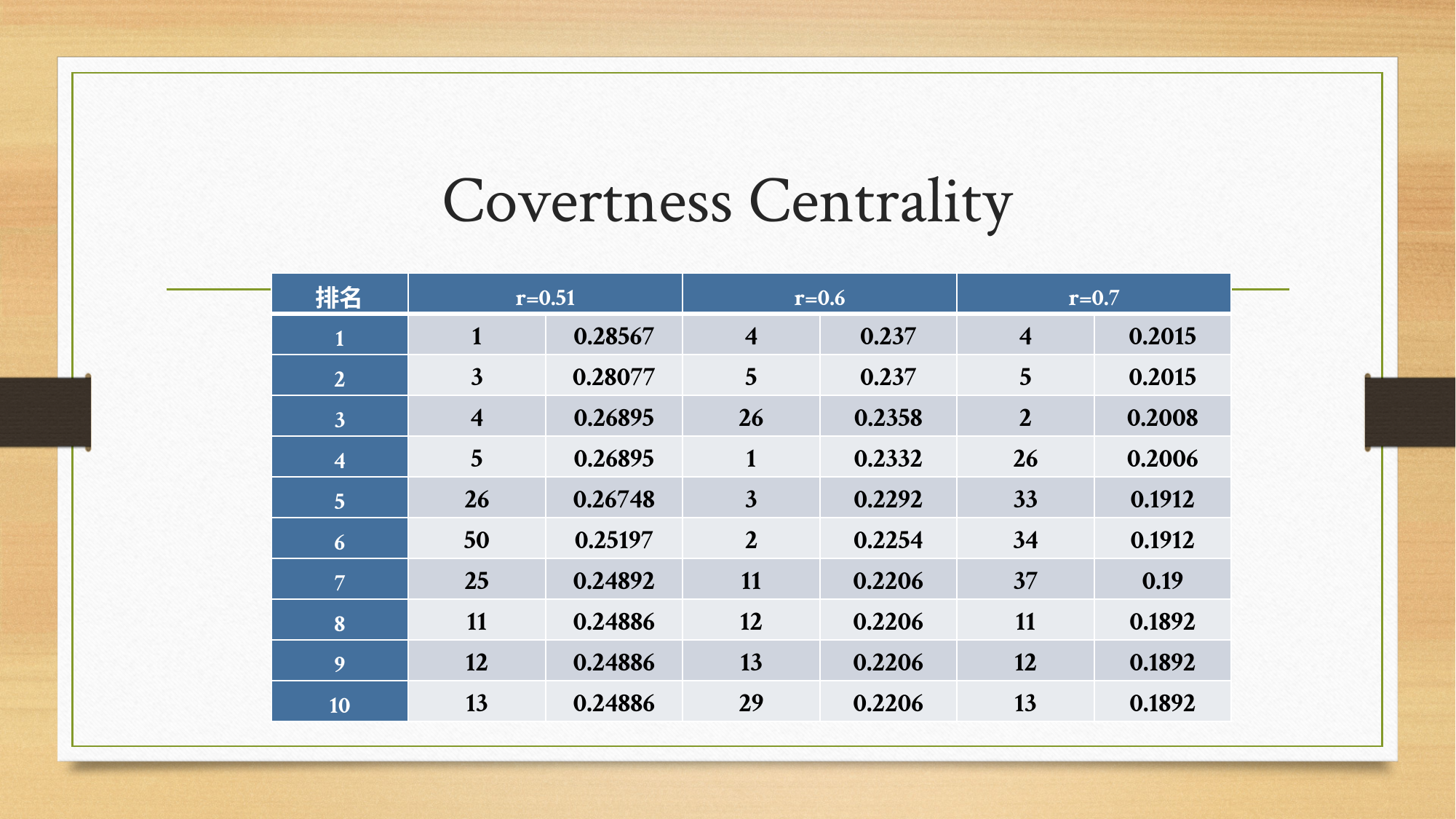

# Covertness Centrality
| 排名 | r=0.51 |  | r=0.6 |  | r=0.7 |  |
| --- | --- | --- | --- | --- | --- | --- |
| 1 | 1 | 0.28567 | 4 | 0.237 | 4 | 0.2015 |
| 2 | 3 | 0.28077 | 5 | 0.237 | 5 | 0.2015 |
| 3 | 4 | 0.26895 | 26 | 0.2358 | 2 | 0.2008 |
| 4 | 5 | 0.26895 | 1 | 0.2332 | 26 | 0.2006 |
| 5 | 26 | 0.26748 | 3 | 0.2292 | 33 | 0.1912 |
| 6 | 50 | 0.25197 | 2 | 0.2254 | 34 | 0.1912 |
| 7 | 25 | 0.24892 | 11 | 0.2206 | 37 | 0.19 |
| 8 | 11 | 0.24886 | 12 | 0.2206 | 11 | 0.1892 |
| 9 | 12 | 0.24886 | 13 | 0.2206 | 12 | 0.1892 |
| 10 | 13 | 0.24886 | 29 | 0.2206 | 13 | 0.1892 |